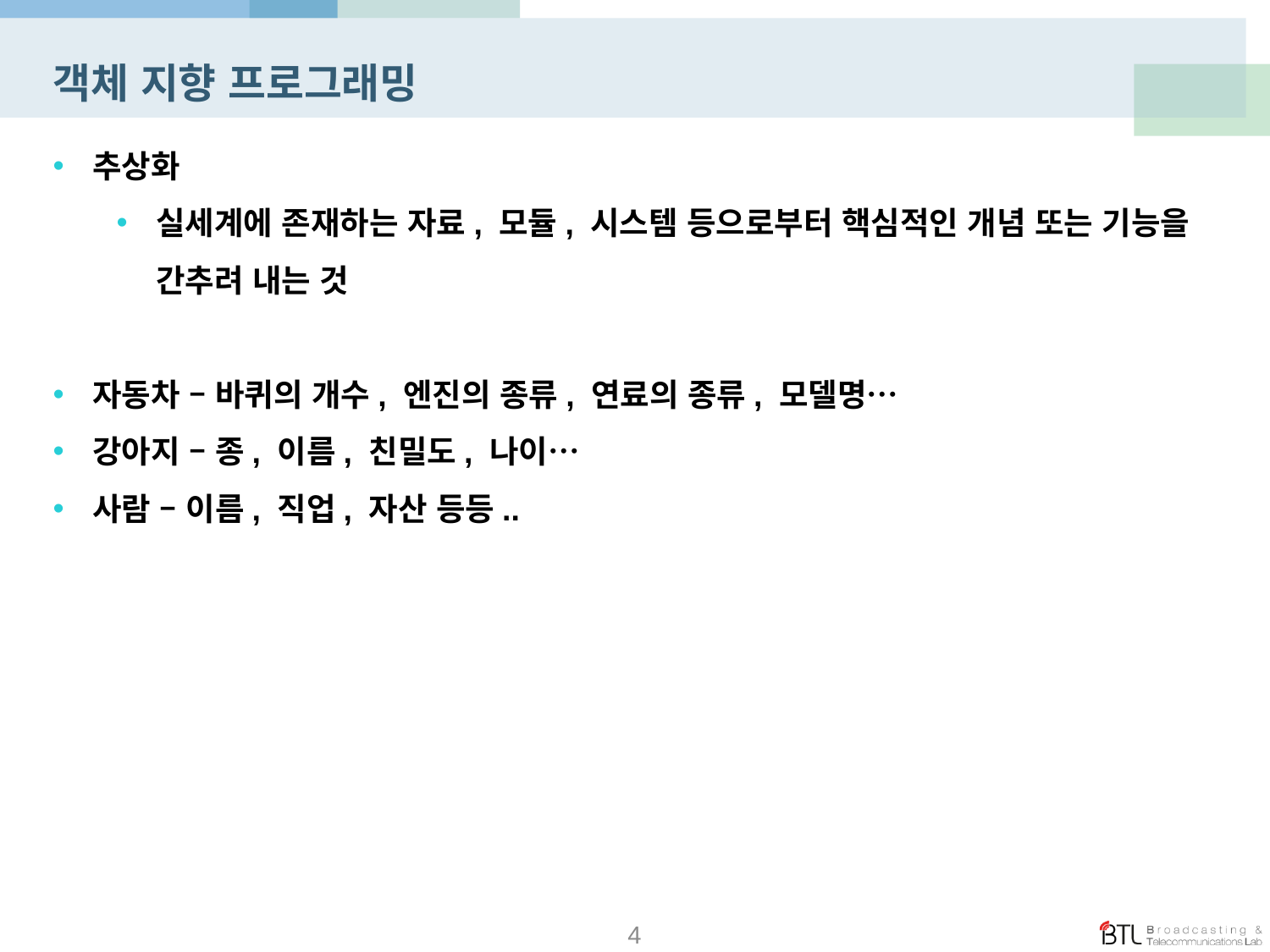

# 객체 지향 프로그래밍
추상화
실세계에 존재하는 자료, 모듈, 시스템 등으로부터 핵심적인 개념 또는 기능을 간추려 내는 것

자동차 – 바퀴의 개수, 엔진의 종류, 연료의 종류, 모델명…
강아지 – 종, 이름, 친밀도, 나이…
사람 – 이름, 직업, 자산 등등..
4